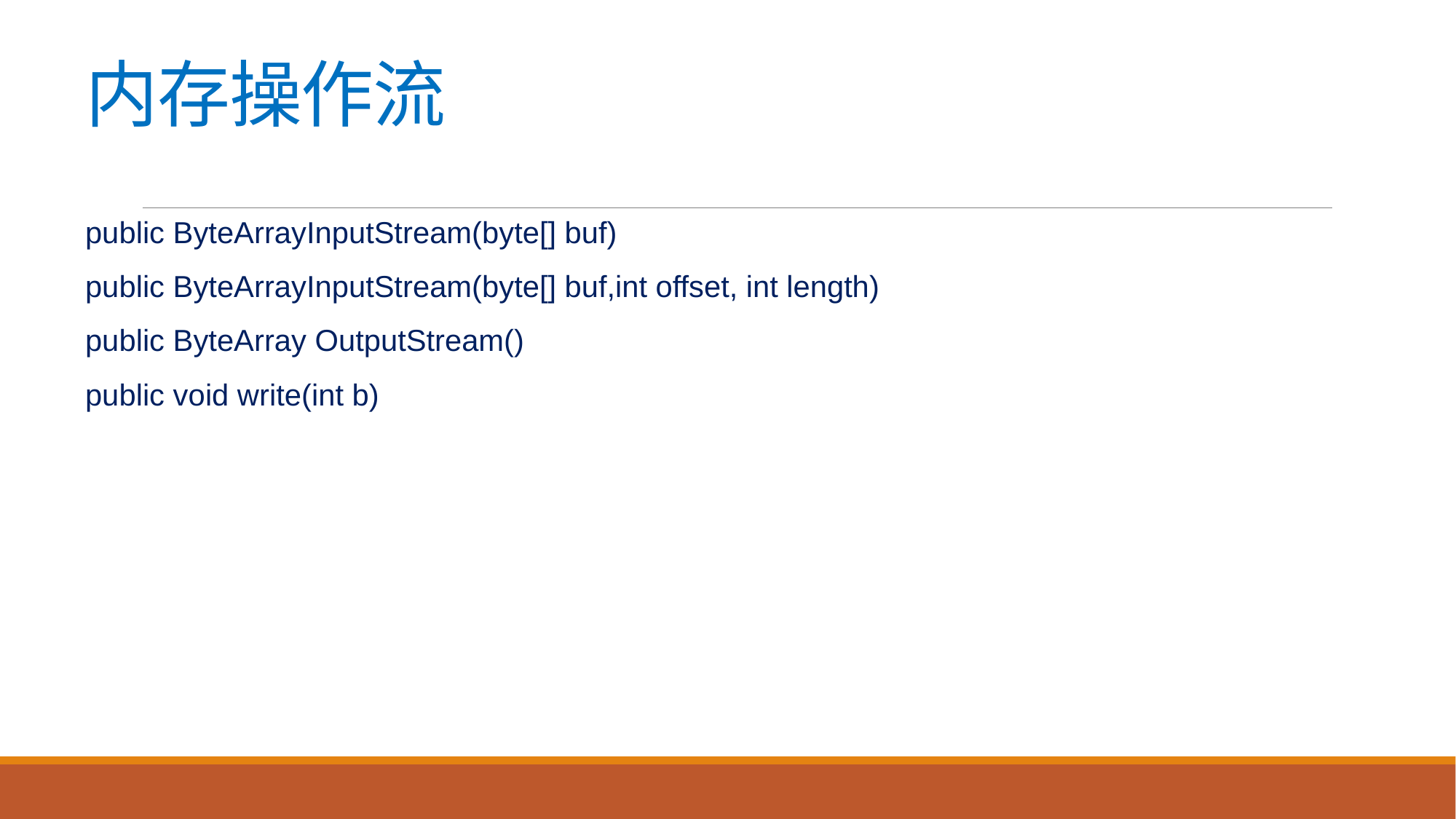

# 内存操作流
public ByteArrayInputStream(byte[] buf)
public ByteArrayInputStream(byte[] buf,int offset, int length)
public ByteArray OutputStream()
public void write(int b)